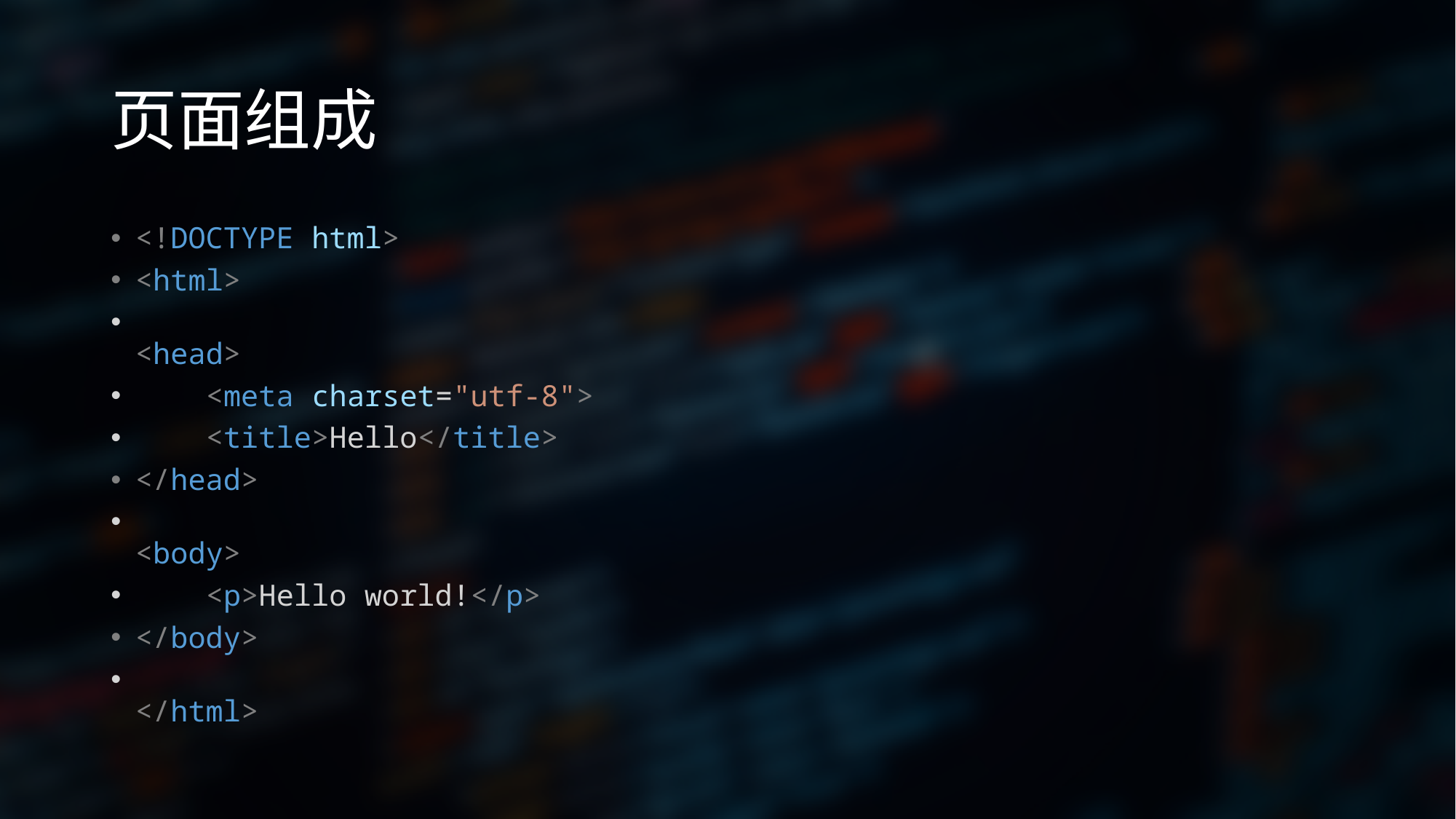

# 页面组成
<!DOCTYPE html>
<html>
<head>
    <meta charset="utf-8">
    <title>Hello</title>
</head>
<body>
    <p>Hello world!</p>
</body>
</html>